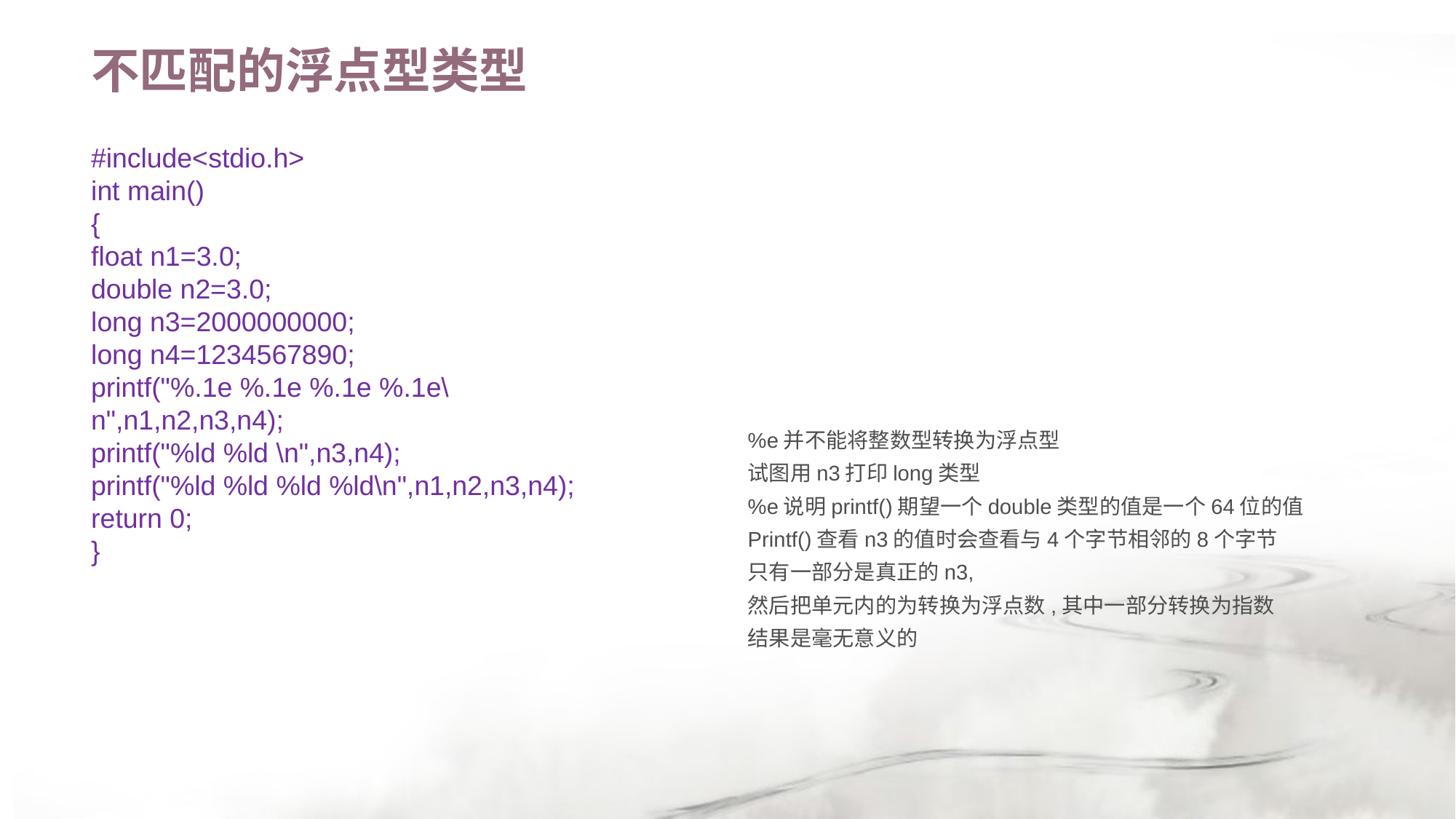

# 不匹配的浮点型类型
#include<stdio.h>
int main()
{
float n1=3.0;
double n2=3.0;
long n3=2000000000;
long n4=1234567890;
printf("%.1e %.1e %.1e %.1e\n",n1,n2,n3,n4);
printf("%ld %ld \n",n3,n4);
printf("%ld %ld %ld %ld\n",n1,n2,n3,n4);
return 0;
}

%e并不能将整数型转换为浮点型
试图用n3打印long类型
%e说明printf()期望一个double类型的值是一个64位的值
Printf()查看n3的值时会查看与4个字节相邻的8个字节
只有一部分是真正的n3,
然后把单元内的为转换为浮点数,其中一部分转换为指数
结果是毫无意义的